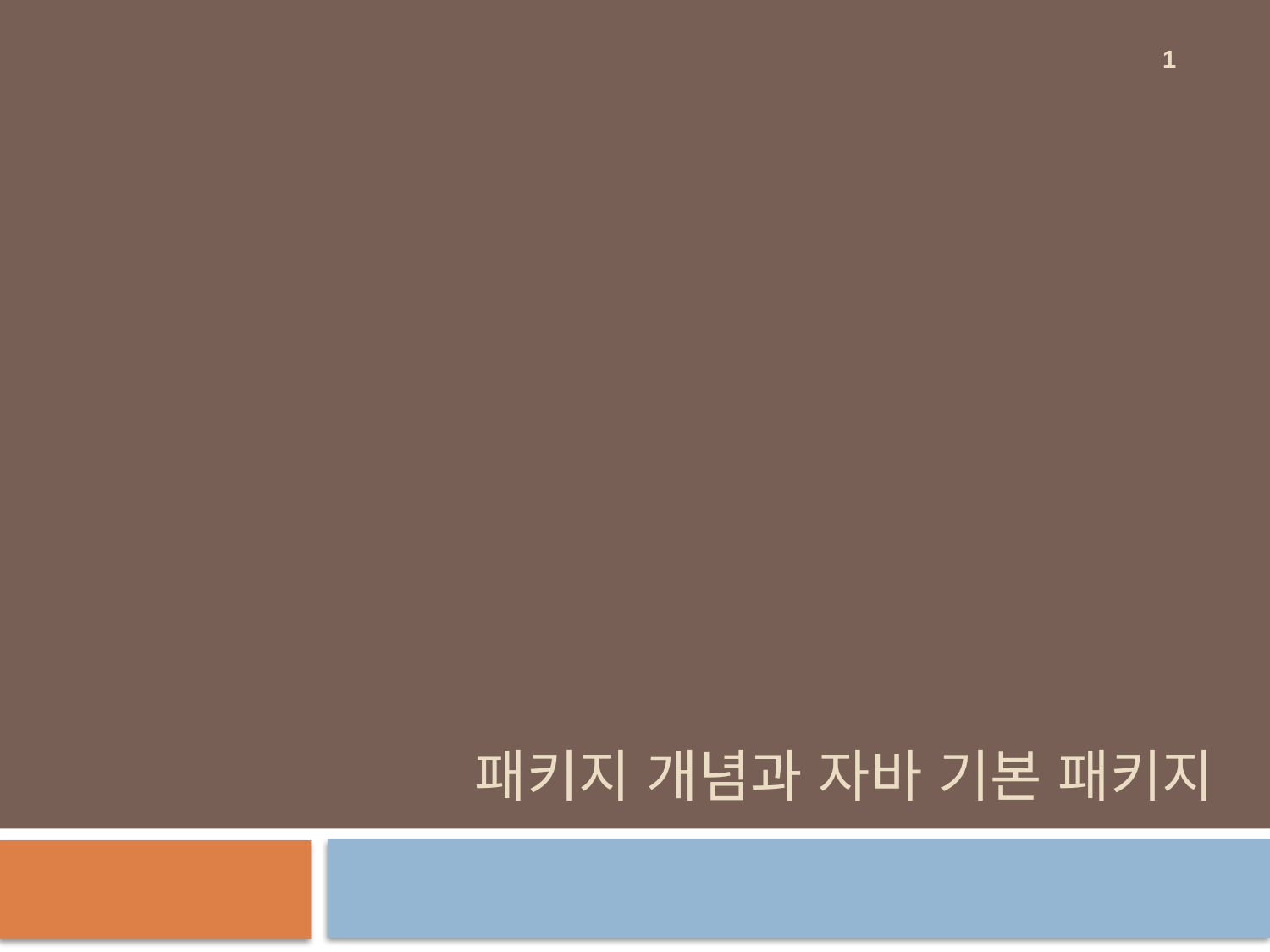

1
# 패키지 개념과 자바 기본 패키지